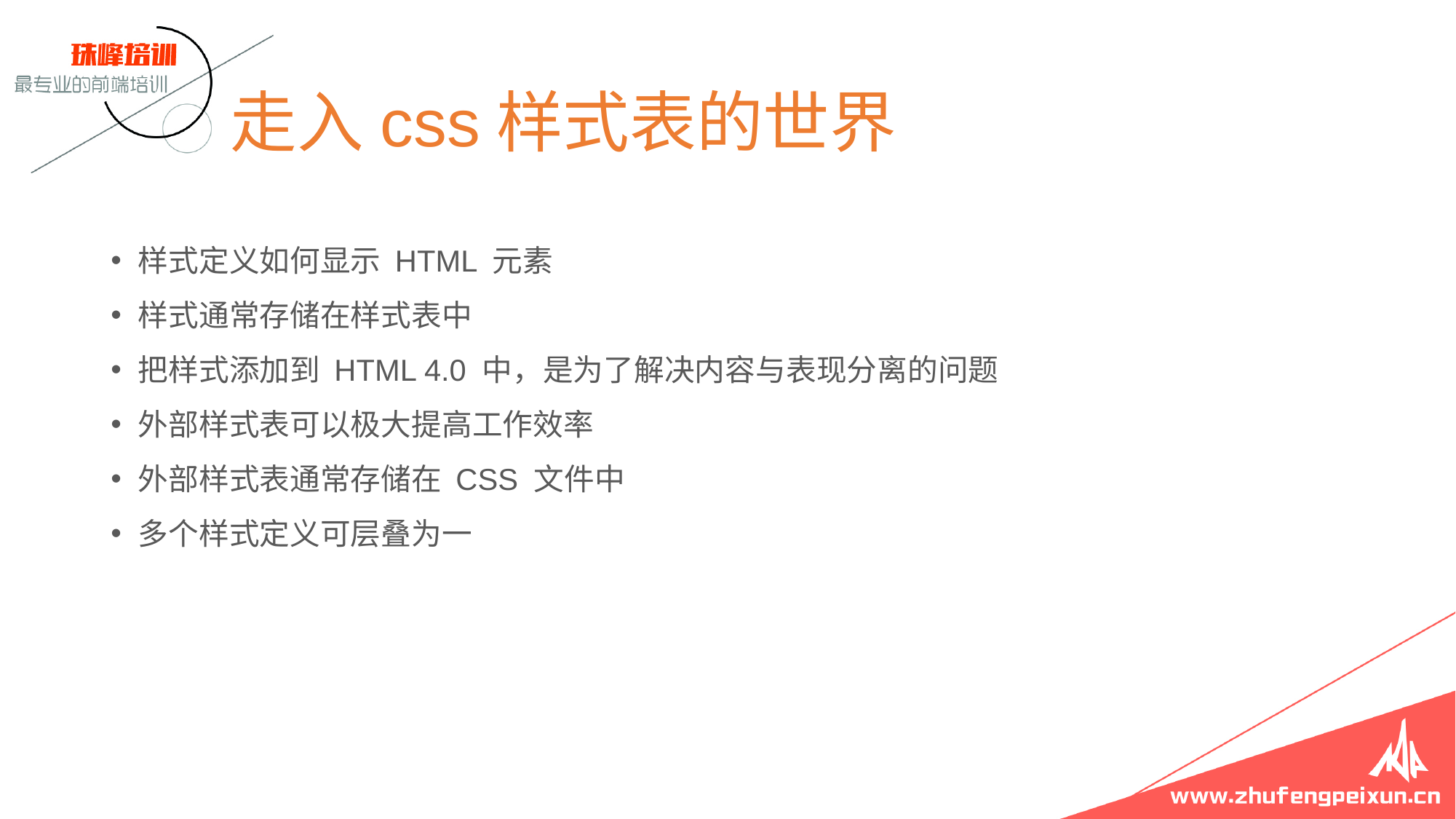

# 走入css样式表的世界
样式定义如何显示 HTML 元素
样式通常存储在样式表中
把样式添加到 HTML 4.0 中，是为了解决内容与表现分离的问题
外部样式表可以极大提高工作效率
外部样式表通常存储在 CSS 文件中
多个样式定义可层叠为一